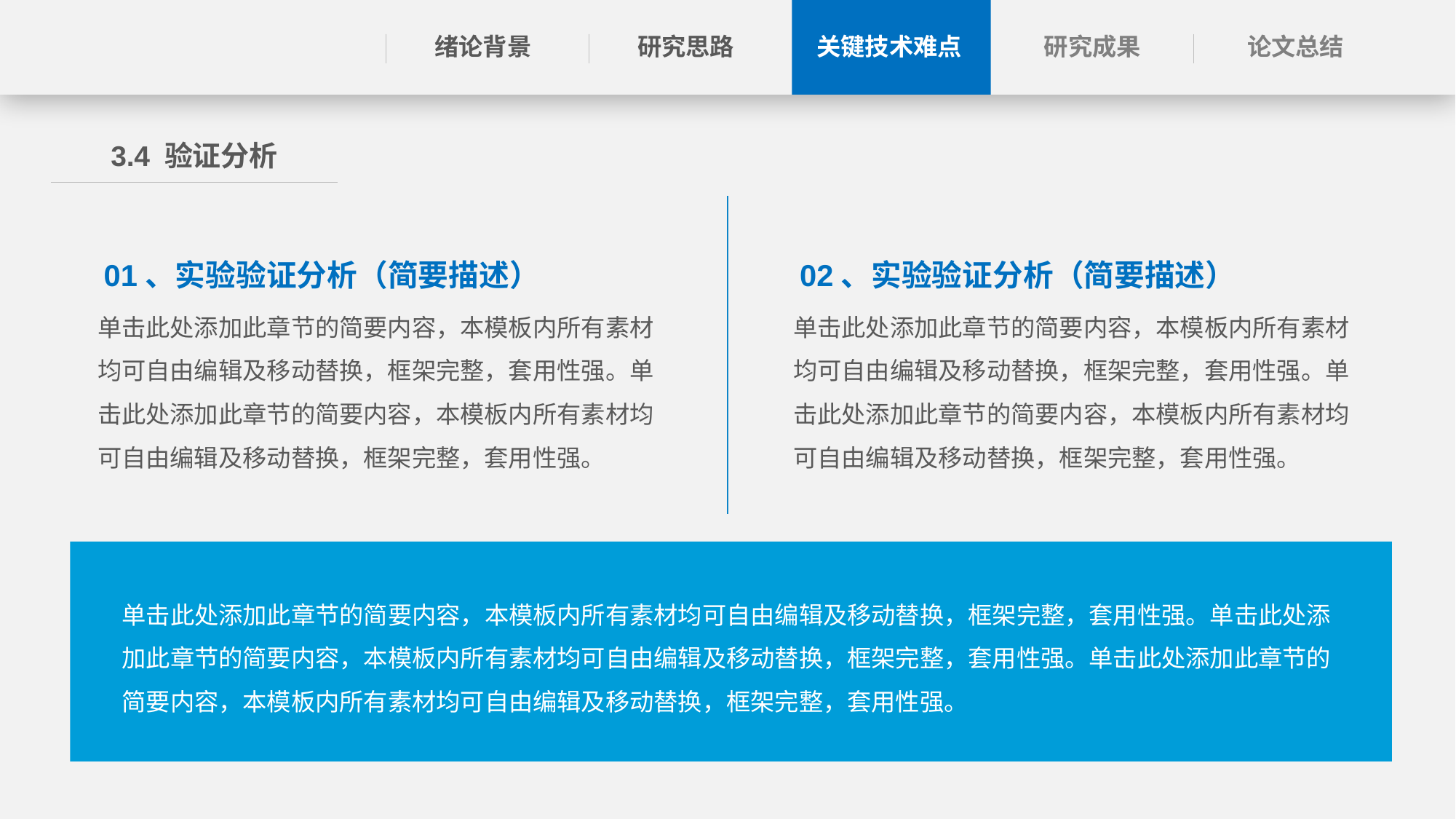

绪论背景
关键技术难点
论文总结
研究思路
研究成果
3.4 验证分析
01、实验验证分析（简要描述）
单击此处添加此章节的简要内容，本模板内所有素材均可自由编辑及移动替换，框架完整，套用性强。单击此处添加此章节的简要内容，本模板内所有素材均可自由编辑及移动替换，框架完整，套用性强。
02、实验验证分析（简要描述）
单击此处添加此章节的简要内容，本模板内所有素材均可自由编辑及移动替换，框架完整，套用性强。单击此处添加此章节的简要内容，本模板内所有素材均可自由编辑及移动替换，框架完整，套用性强。

单击此处添加此章节的简要内容，本模板内所有素材均可自由编辑及移动替换，框架完整，套用性强。单击此处添加此章节的简要内容，本模板内所有素材均可自由编辑及移动替换，框架完整，套用性强。单击此处添加此章节的简要内容，本模板内所有素材均可自由编辑及移动替换，框架完整，套用性强。